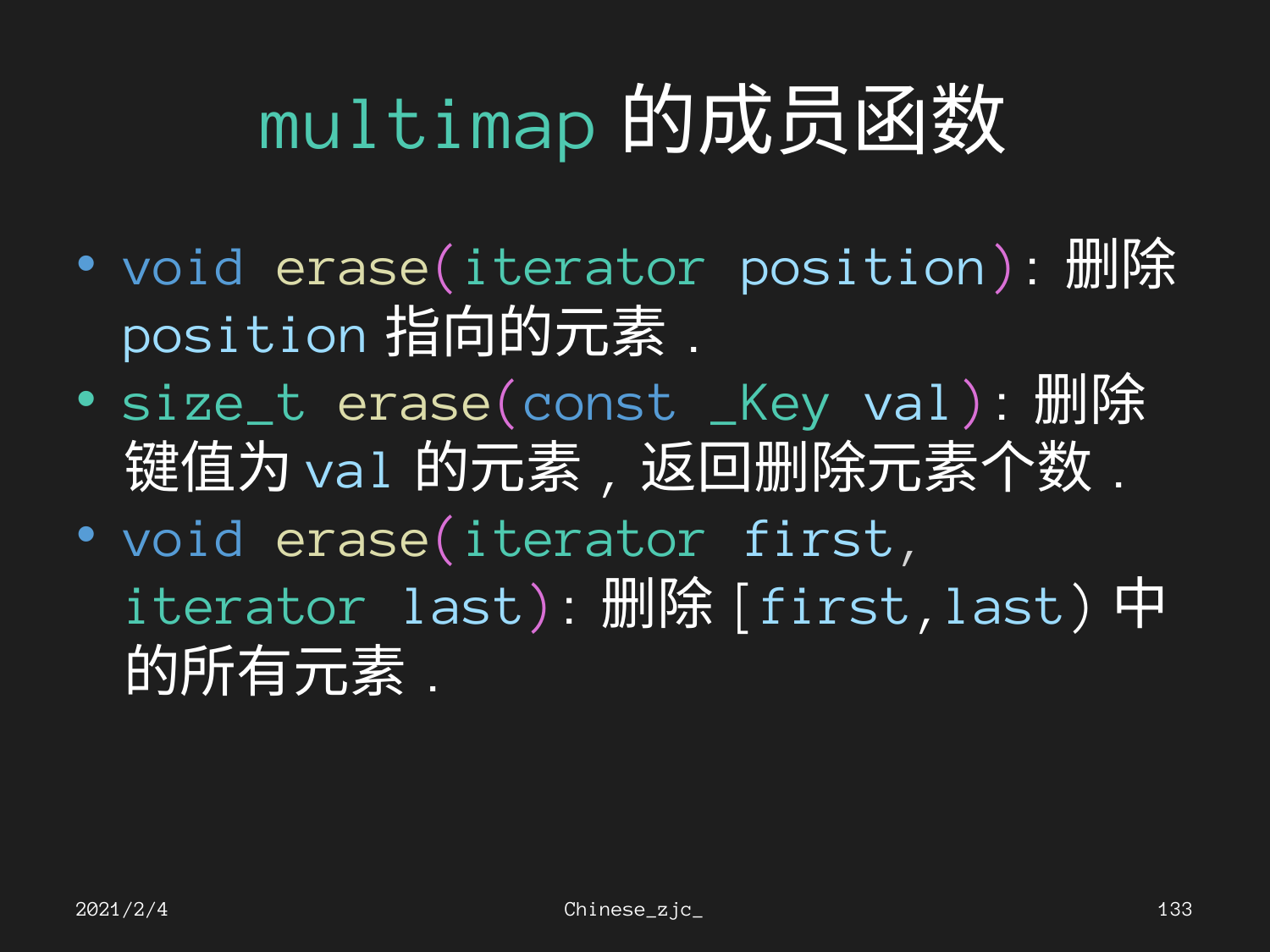

# multimap的成员函数
void erase(iterator position):删除position指向的元素.
size_t erase(const _Key val):删除键值为val的元素,返回删除元素个数.
void erase(iterator first, iterator last):删除[first,last)中的所有元素.
2021/2/4
Chinese_zjc_
133